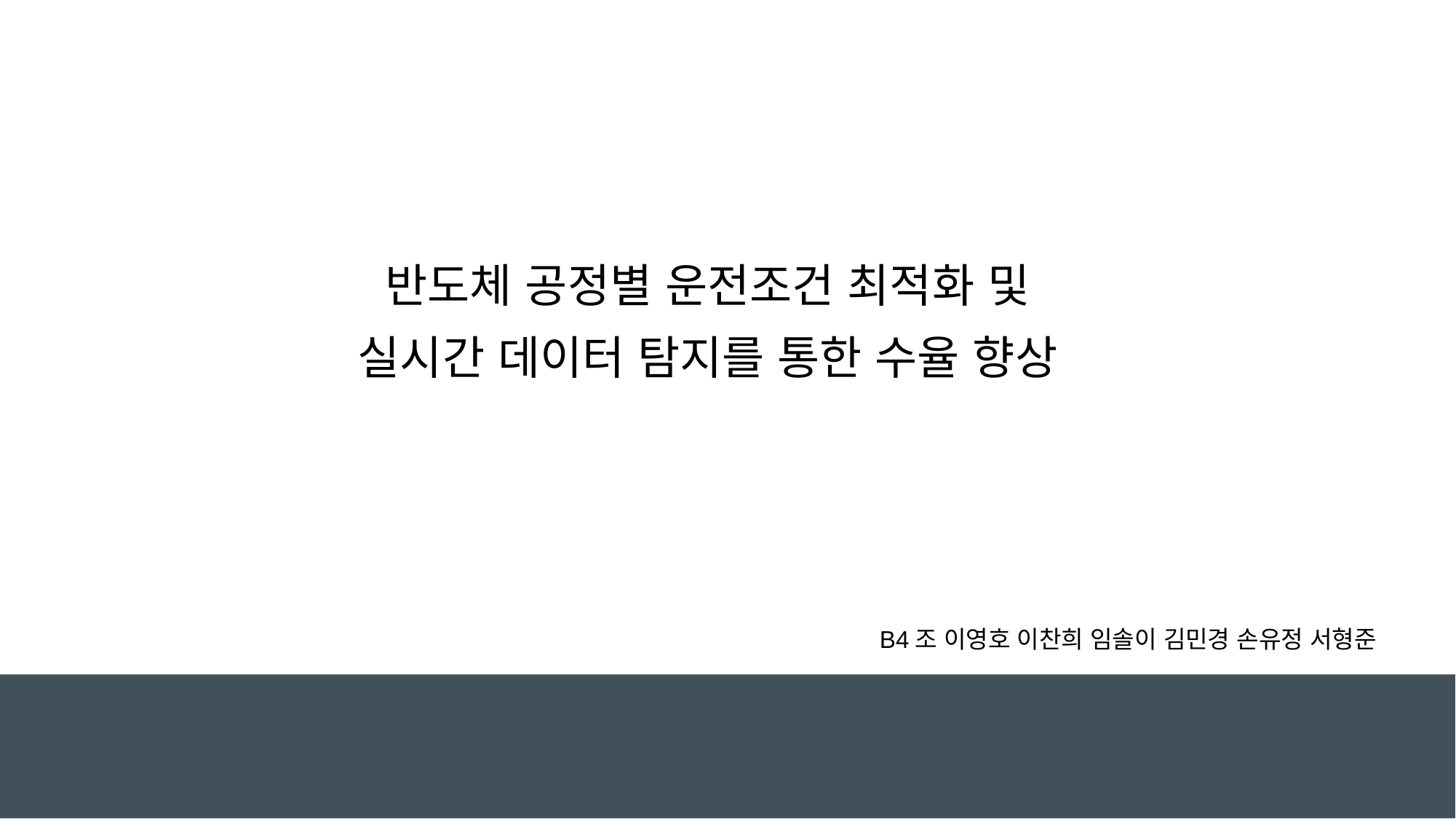

# 반도체 공정별 운전조건 최적화 및 실시간 데이터 탐지를 통한 수율 향상
B4조 이영호 이찬희 임솔이 김민경 손유정 서형준